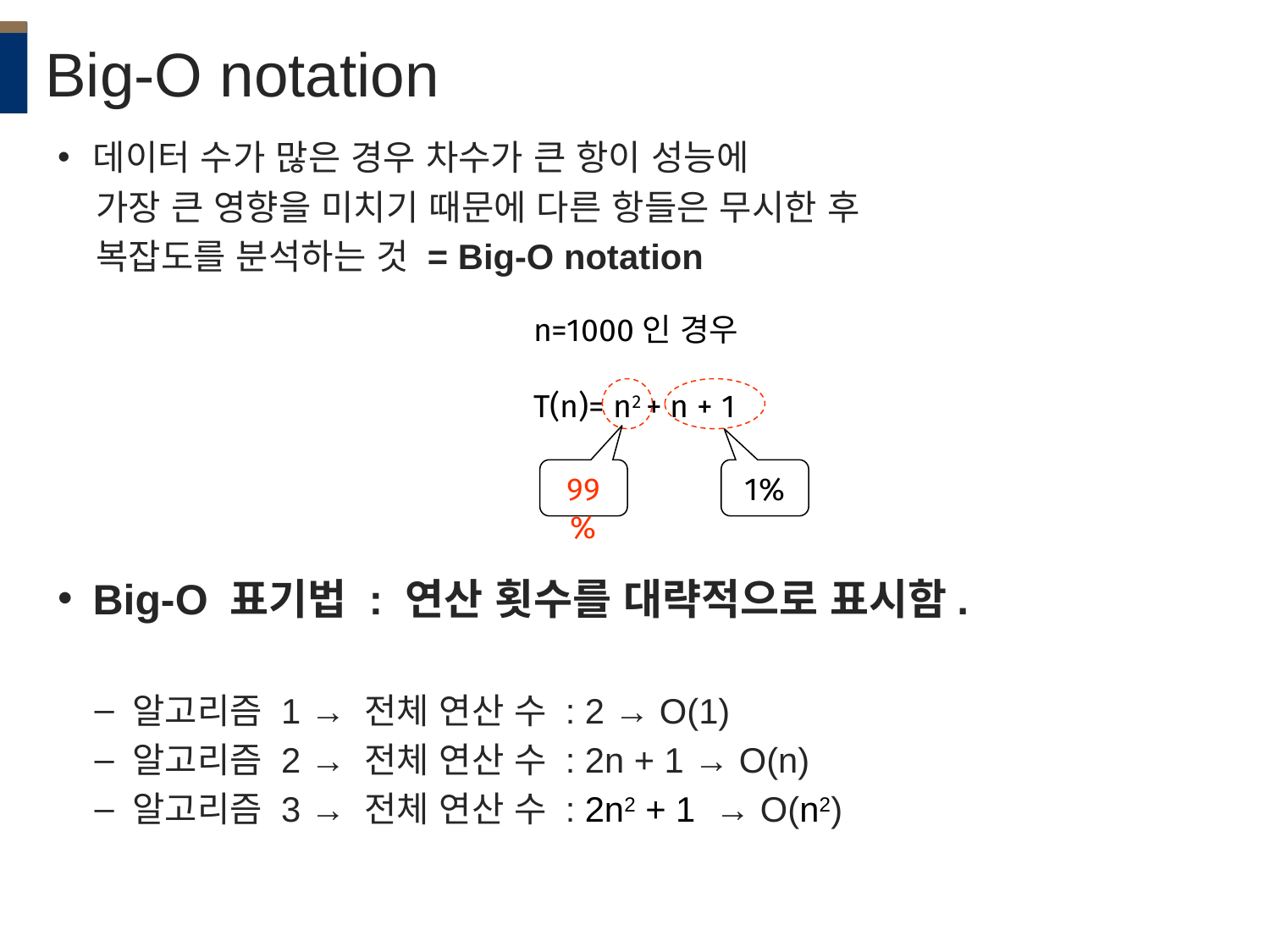

# Big-O notation
데이터 수가 많은 경우 차수가 큰 항이 성능에
   가장 큰 영향을 미치기 때문에 다른 항들은 무시한 후
   복잡도를 분석하는 것 = Big-O notation

Big-O 표기법 : 연산 횟수를 대략적으로 표시함.

알고리즘 1 → 전체 연산 수 : 2 → O(1)
알고리즘 2 → 전체 연산 수 : 2n + 1 → O(n)
알고리즘 3 → 전체 연산 수 : 2n2 + 1  → O(n2)

n=1000인 경우

T(n)= n2 + n + 1

99%
1%